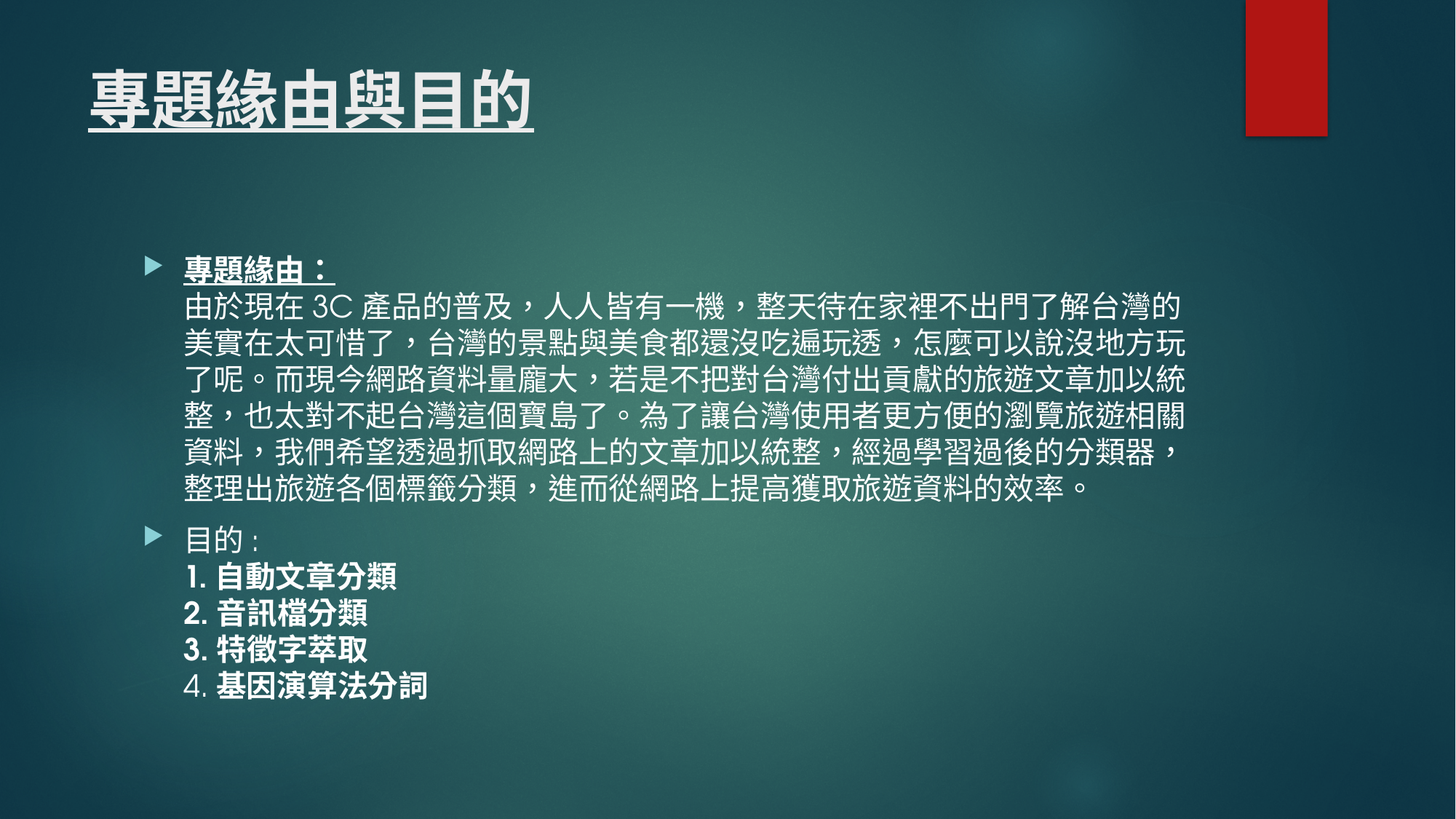

# 專題緣由與目的
專題緣由：
由於現在3C產品的普及，人人皆有一機，整天待在家裡不出門了解台灣的美實在太可惜了，台灣的景點與美食都還沒吃遍玩透，怎麼可以說沒地方玩了呢。而現今網路資料量龐大，若是不把對台灣付出貢獻的旅遊文章加以統整，也太對不起台灣這個寶島了。為了讓台灣使用者更方便的瀏覽旅遊相關資料，我們希望透過抓取網路上的文章加以統整，經過學習過後的分類器，整理出旅遊各個標籤分類，進而從網路上提高獲取旅遊資料的效率。
目的:
1.自動文章分類
2.音訊檔分類
3.特徵字萃取
4.基因演算法分詞